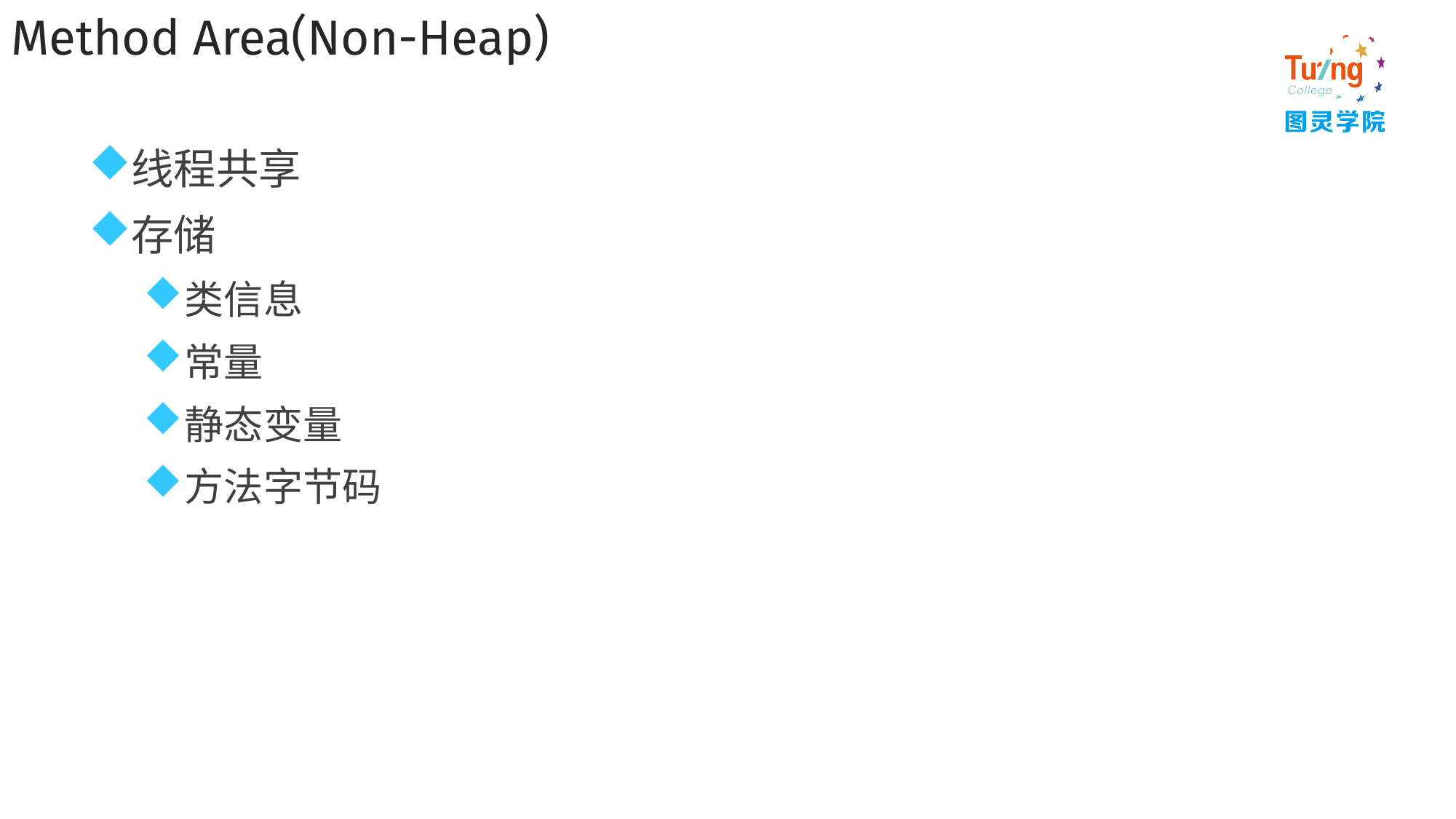

# Method Area(Non-Heap)
线程共享
存储
类信息
常量
静态变量
方法字节码